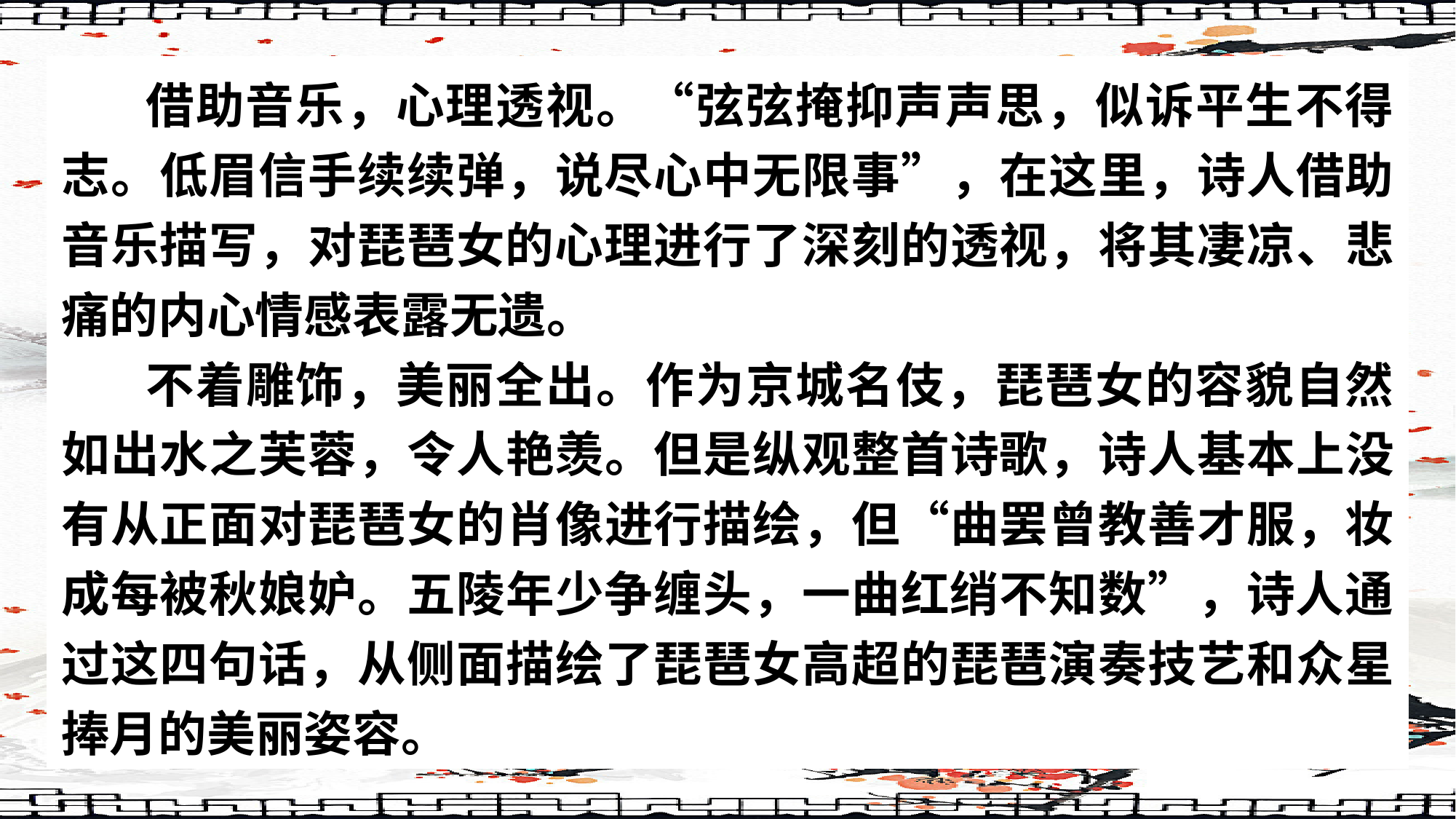

借助音乐，心理透视。“弦弦掩抑声声思，似诉平生不得志。低眉信手续续弹，说尽心中无限事”，在这里，诗人借助音乐描写，对琵琶女的心理进行了深刻的透视，将其凄凉、悲痛的内心情感表露无遗。
不着雕饰，美丽全出。作为京城名伎，琵琶女的容貌自然如出水之芙蓉，令人艳羡。但是纵观整首诗歌，诗人基本上没有从正面对琵琶女的肖像进行描绘，但“曲罢曾教善才服，妆成每被秋娘妒。五陵年少争缠头，一曲红绡不知数”，诗人通过这四句话，从侧面描绘了琵琶女高超的琵琶演奏技艺和众星捧月的美丽姿容。